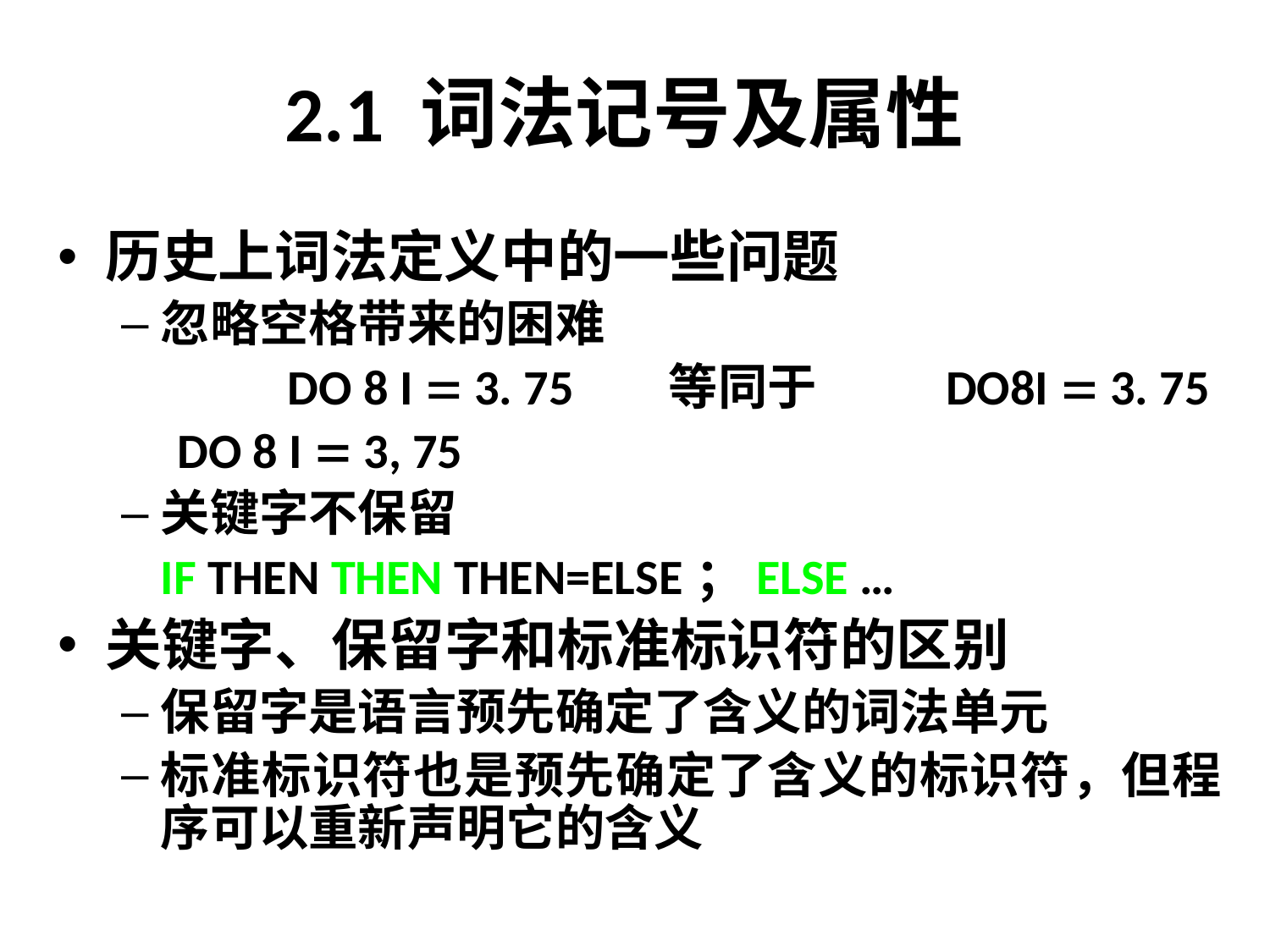

# 2.1 词法记号及属性
历史上词法定义中的一些问题
忽略空格带来的困难
		DO 8 I = 3. 75 	等同于	 DO8I = 3. 75
     DO 8 I = 3, 75
关键字不保留
	IF THEN THEN THEN=ELSE；ELSE …
关键字、保留字和标准标识符的区别
保留字是语言预先确定了含义的词法单元
标准标识符也是预先确定了含义的标识符，但程序可以重新声明它的含义